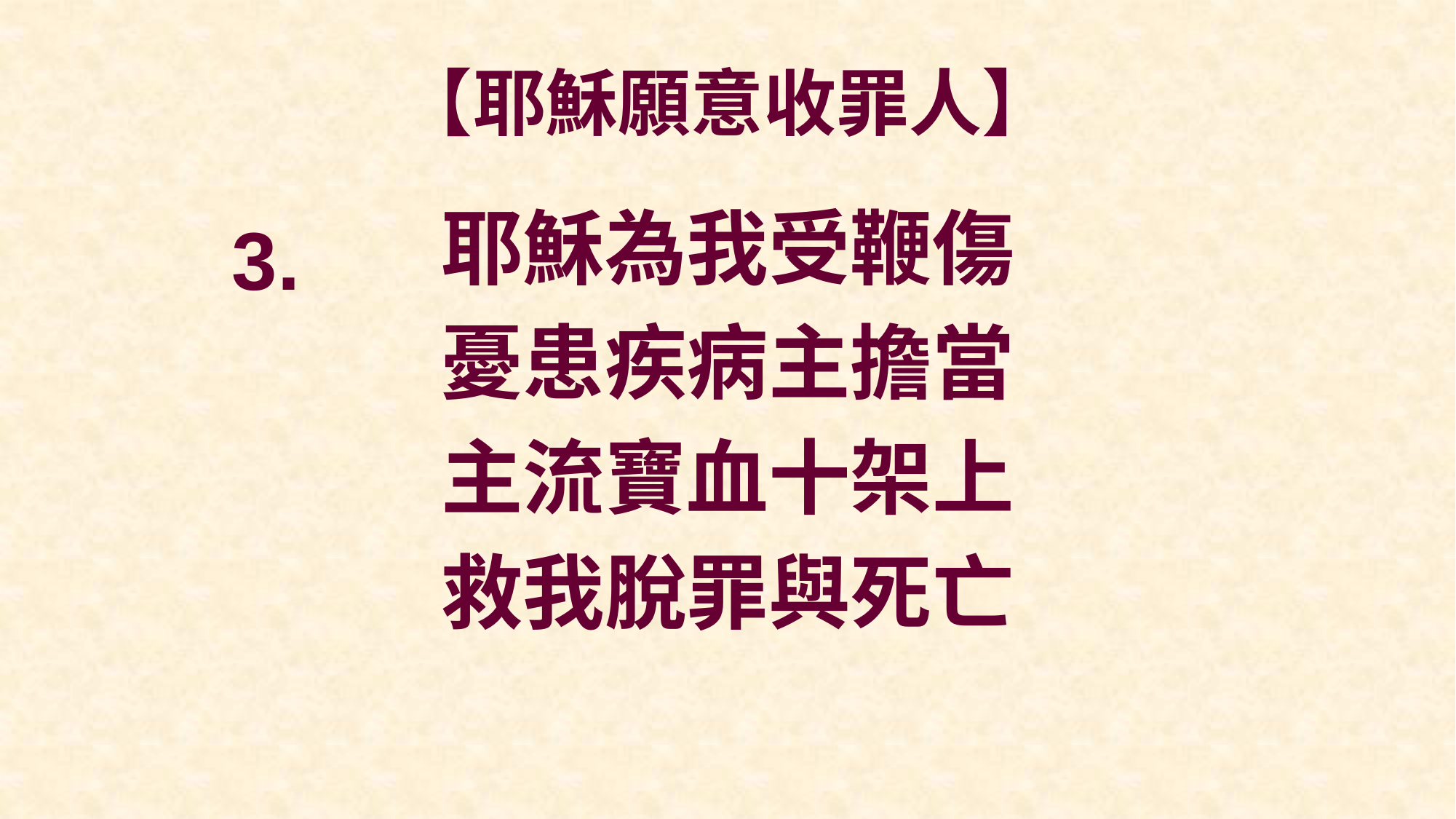

# 【耶穌願意收罪人】
耶穌為我受鞭傷
憂患疾病主擔當
主流寶血十架上
救我脫罪與死亡
3.